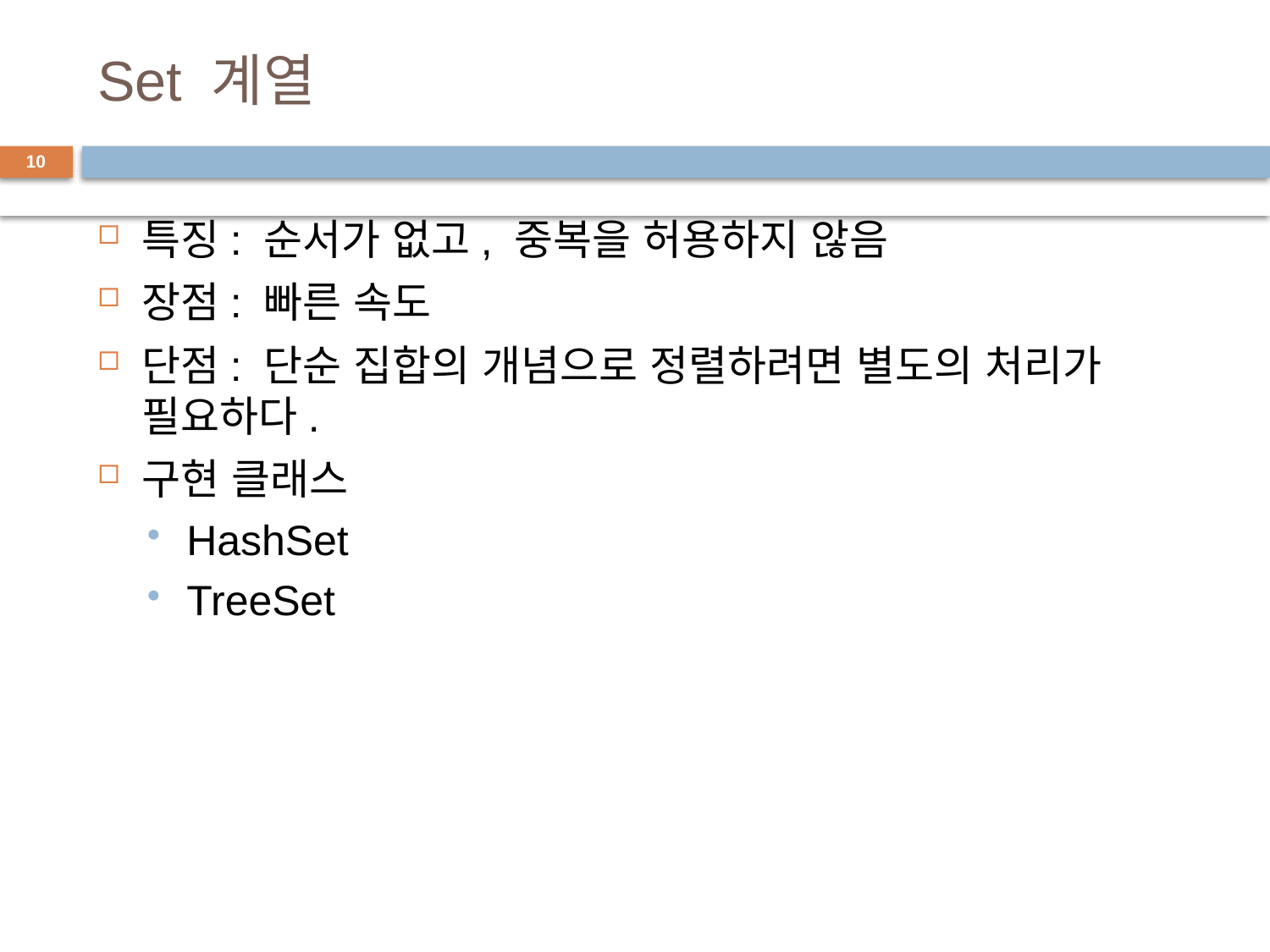

# Set 계열
10
특징: 순서가 없고, 중복을 허용하지 않음
장점: 빠른 속도
단점: 단순 집합의 개념으로 정렬하려면 별도의 처리가 필요하다.
구현 클래스
HashSet
TreeSet